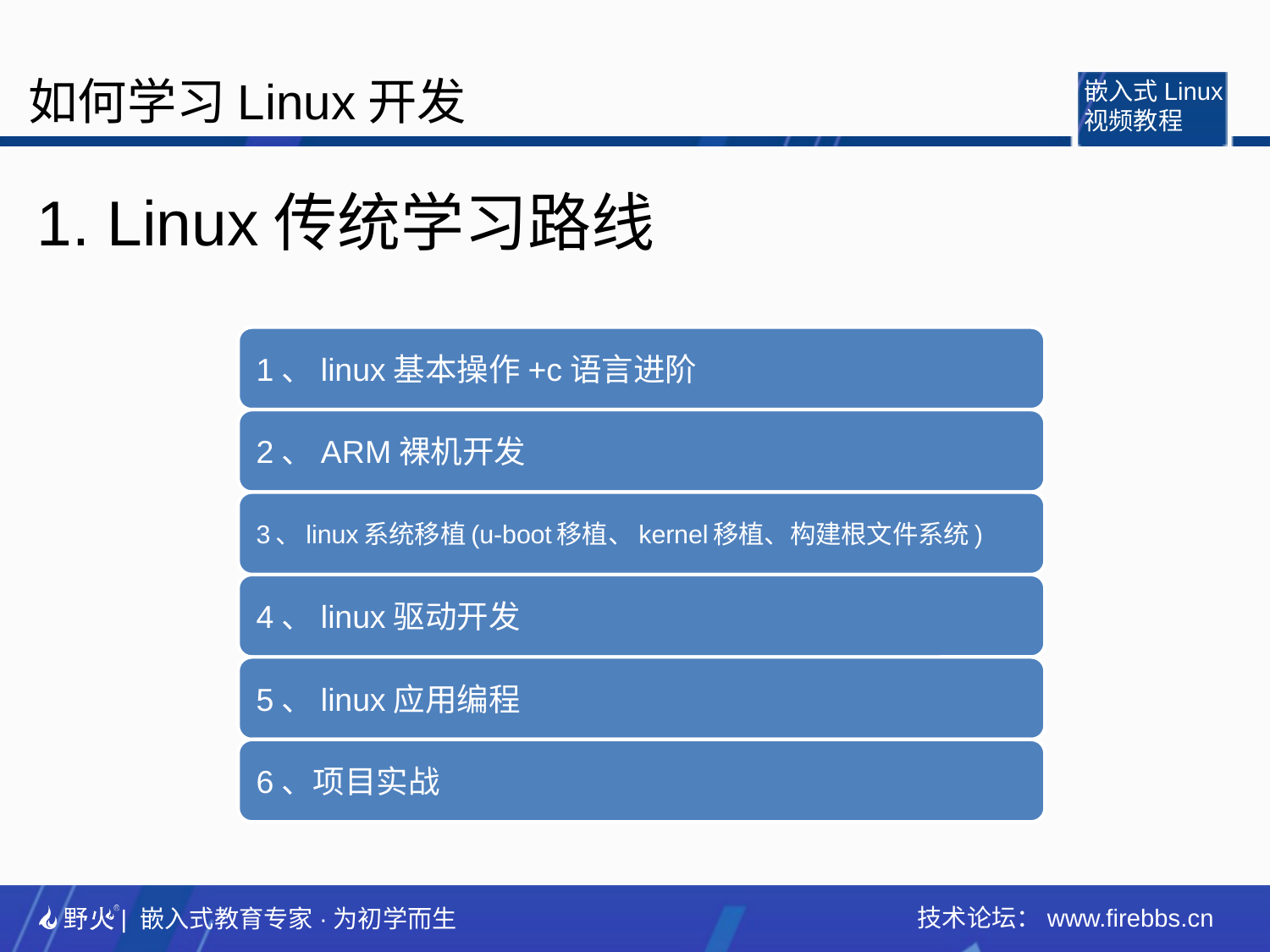

1. Linux传统学习路线
1、linux基本操作+c语言进阶
2、ARM裸机开发
3、linux系统移植(u-boot移植、kernel移植、构建根文件系统)
4、linux驱动开发
5、linux应用编程
6、项目实战